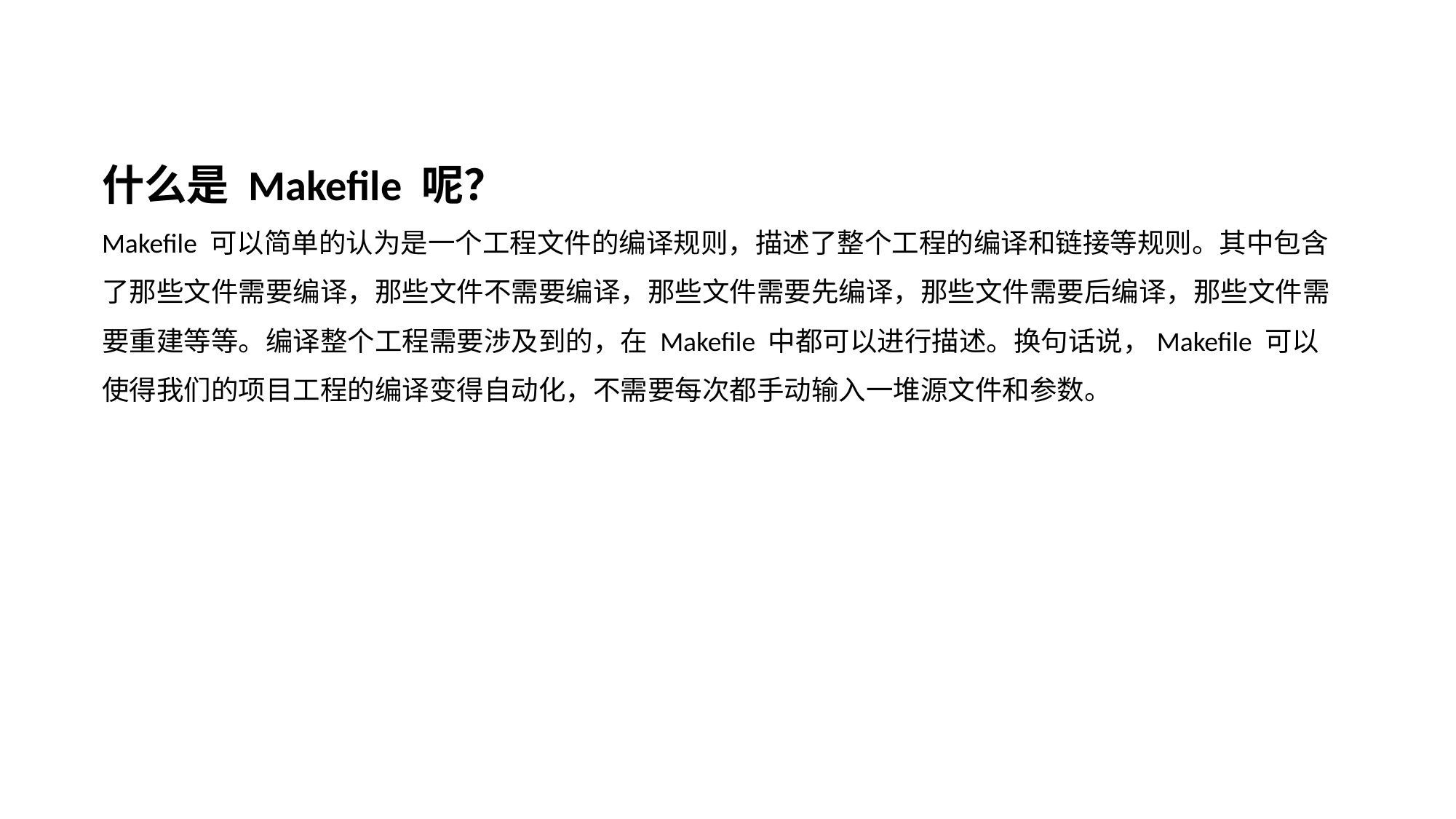

什么是 Makefile 呢？
Makefile 可以简单的认为是一个工程文件的编译规则，描述了整个工程的编译和链接等规则。其中包含了那些文件需要编译，那些文件不需要编译，那些文件需要先编译，那些文件需要后编译，那些文件需要重建等等。编译整个工程需要涉及到的，在 Makefile 中都可以进行描述。换句话说，Makefile 可以使得我们的项目工程的编译变得自动化，不需要每次都手动输入一堆源文件和参数。